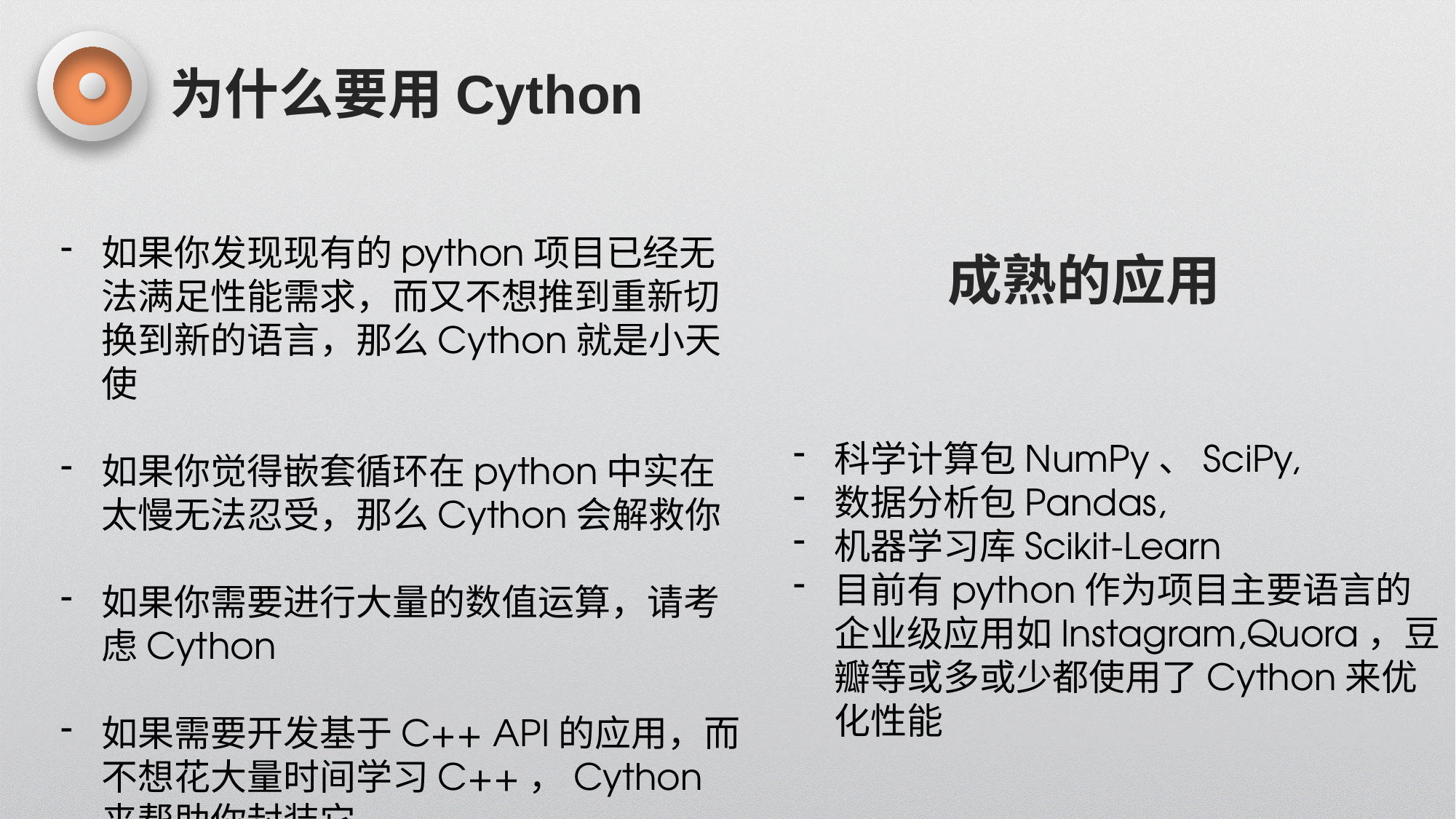

为什么要用Cython
如果你发现现有的python项目已经无法满足性能需求，而又不想推到重新切换到新的语言，那么Cython就是小天使

如果你觉得嵌套循环在python中实在太慢无法忍受，那么Cython会解救你

如果你需要进行大量的数值运算，请考虑Cython

如果需要开发基于C++ API的应用，而不想花大量时间学习C++，Cython来帮助你封装它
成熟的应用
科学计算包NumPy、SciPy,
数据分析包Pandas,
机器学习库Scikit-Learn
目前有python作为项目主要语言的企业级应用如Instagram,Quora，豆瓣等或多或少都使用了Cython来优化性能